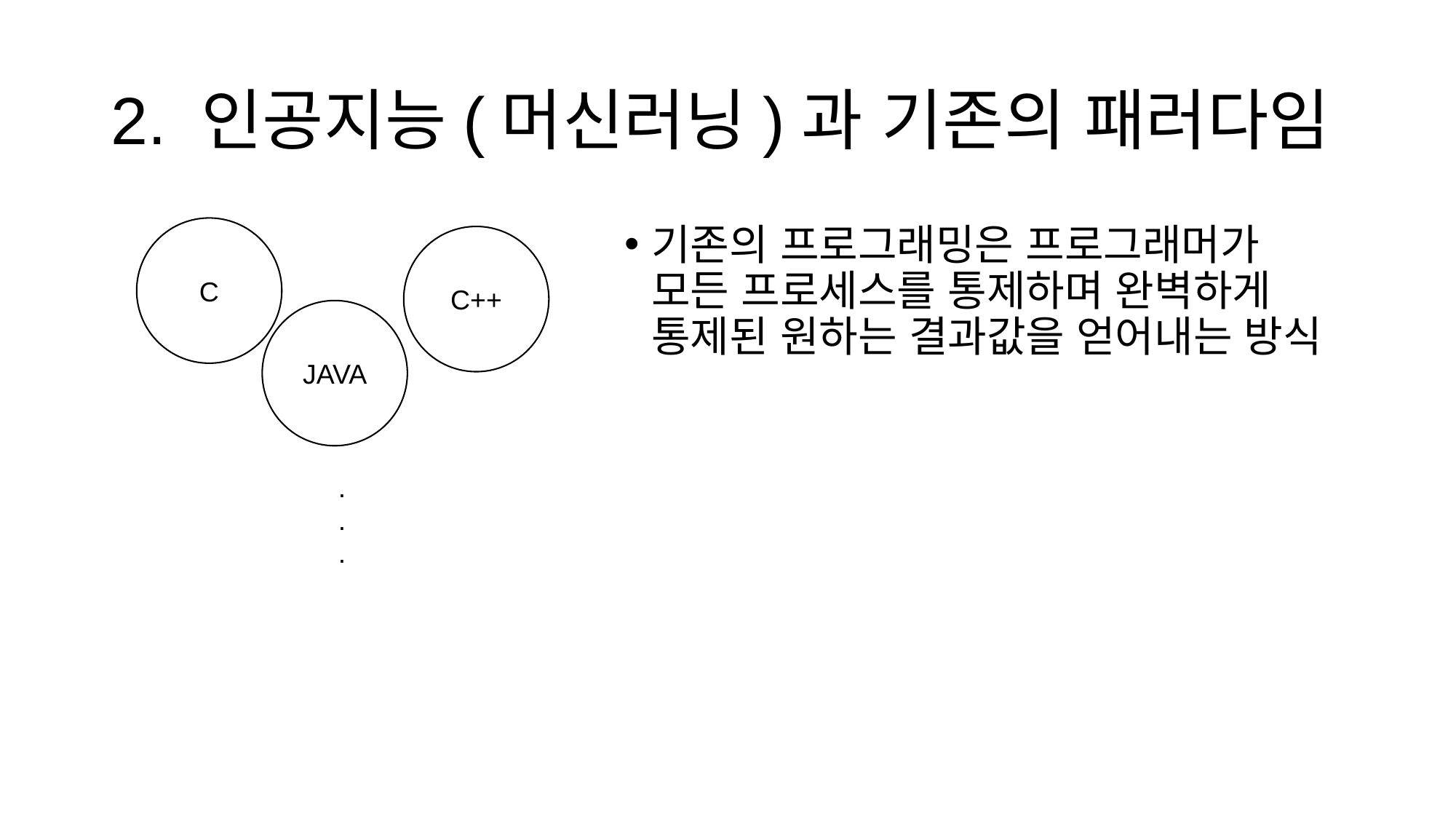

# 2. 인공지능(머신러닝)과 기존의 패러다임
C
기존의 프로그래밍은 프로그래머가 모든 프로세스를 통제하며 완벽하게 통제된 원하는 결과값을 얻어내는 방식
C++
JAVA
.
.
.